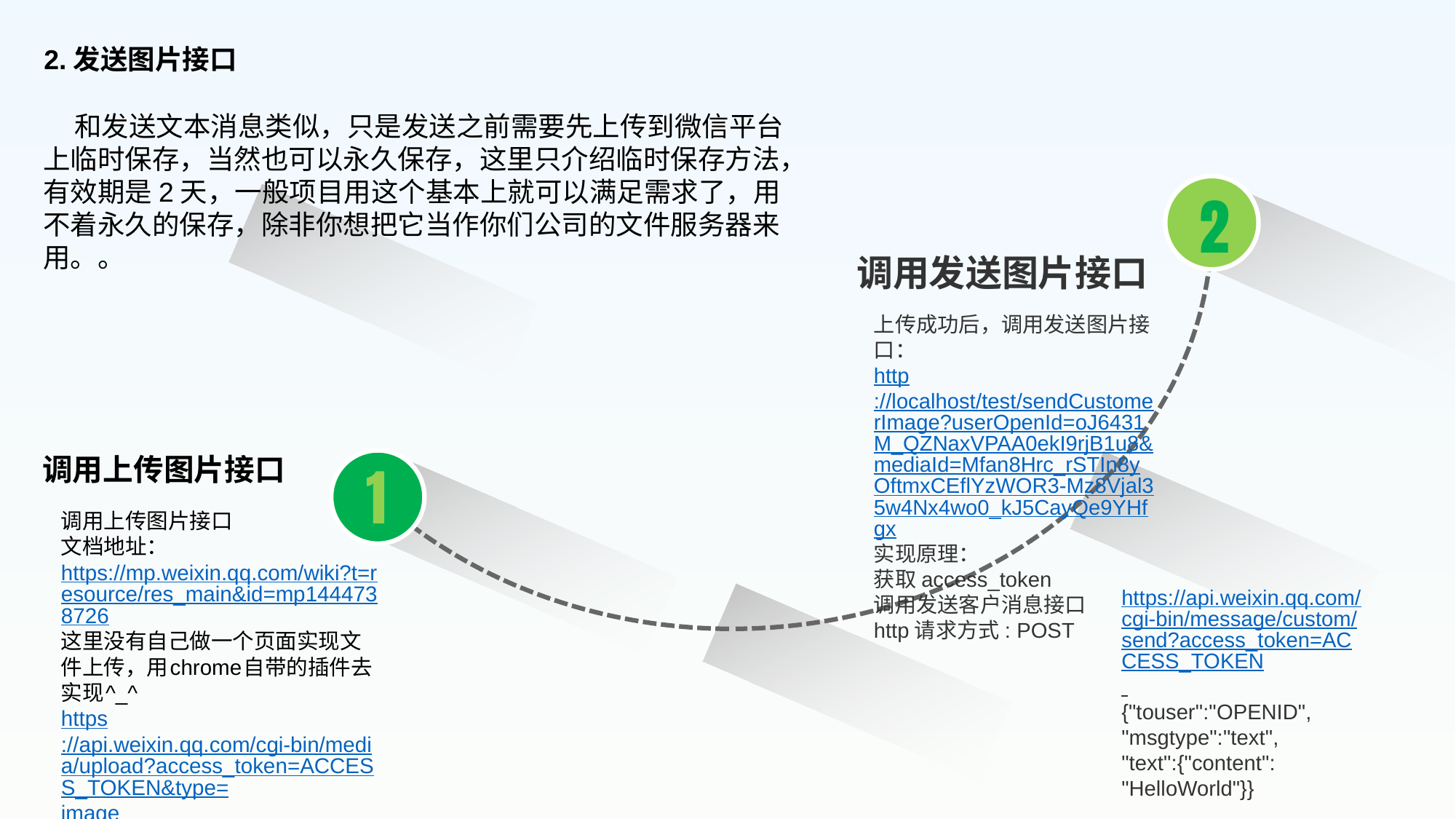

2.发送图片接口
    和发送文本消息类似，只是发送之前需要先上传到微信平台上临时保存，当然也可以永久保存，这里只介绍临时保存方法，有效期是2天，一般项目用这个基本上就可以满足需求了，用不着永久的保存，除非你想把它当作你们公司的文件服务器来用。。
2
调用发送图片接口
上传成功后，调用发送图片接口：
http://localhost/test/sendCustomerImage?userOpenId=oJ6431M_QZNaxVPAA0ekI9rjB1u8&mediaId=Mfan8Hrc_rSTIn8yOftmxCEflYzWOR3-Mz8Vjal35w4Nx4wo0_kJ5CayQe9YHfgx
实现原理：
获取access_token
调用发送客户消息接口        http请求方式: POST

调用上传图片接口
调用上传图片接口
文档地址：https://mp.weixin.qq.com/wiki?t=resource/res_main&id=mp1444738726
这里没有自己做一个页面实现文件上传，用chrome自带的插件去实现^_^
https://api.weixin.qq.com/cgi-bin/media/upload?access_token=ACCESS_TOKEN&type=image

1

https://api.weixin.qq.com/cgi-bin/message/custom/send?access_token=ACCESS_TOKEN                               {"touser":"OPENID",
"msgtype":"text",
"text":{"content":
"HelloWorld"}}